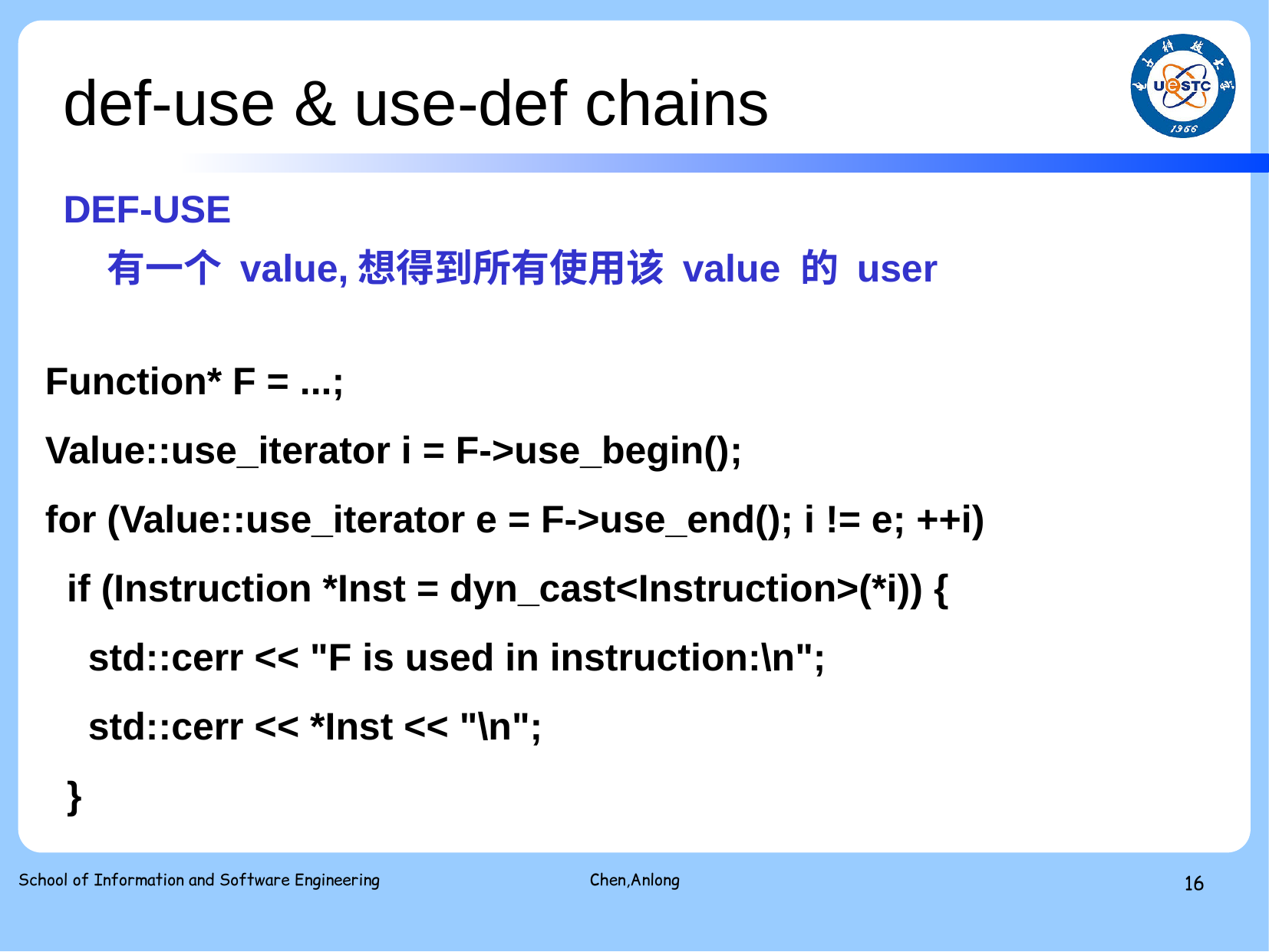

# def-use & use-def chains
DEF-USE
    有一个 value,想得到所有使用该 value 的 user

Function* F = ...;
Value::use_iterator i = F->use_begin();
for (Value::use_iterator e = F->use_end(); i != e; ++i)
  if (Instruction *Inst = dyn_cast<Instruction>(*i)) {
    std::cerr << "F is used in instruction:\n";
    std::cerr << *Inst << "\n";
  }
School of Information and Software Engineering
Chen,Anlong
16